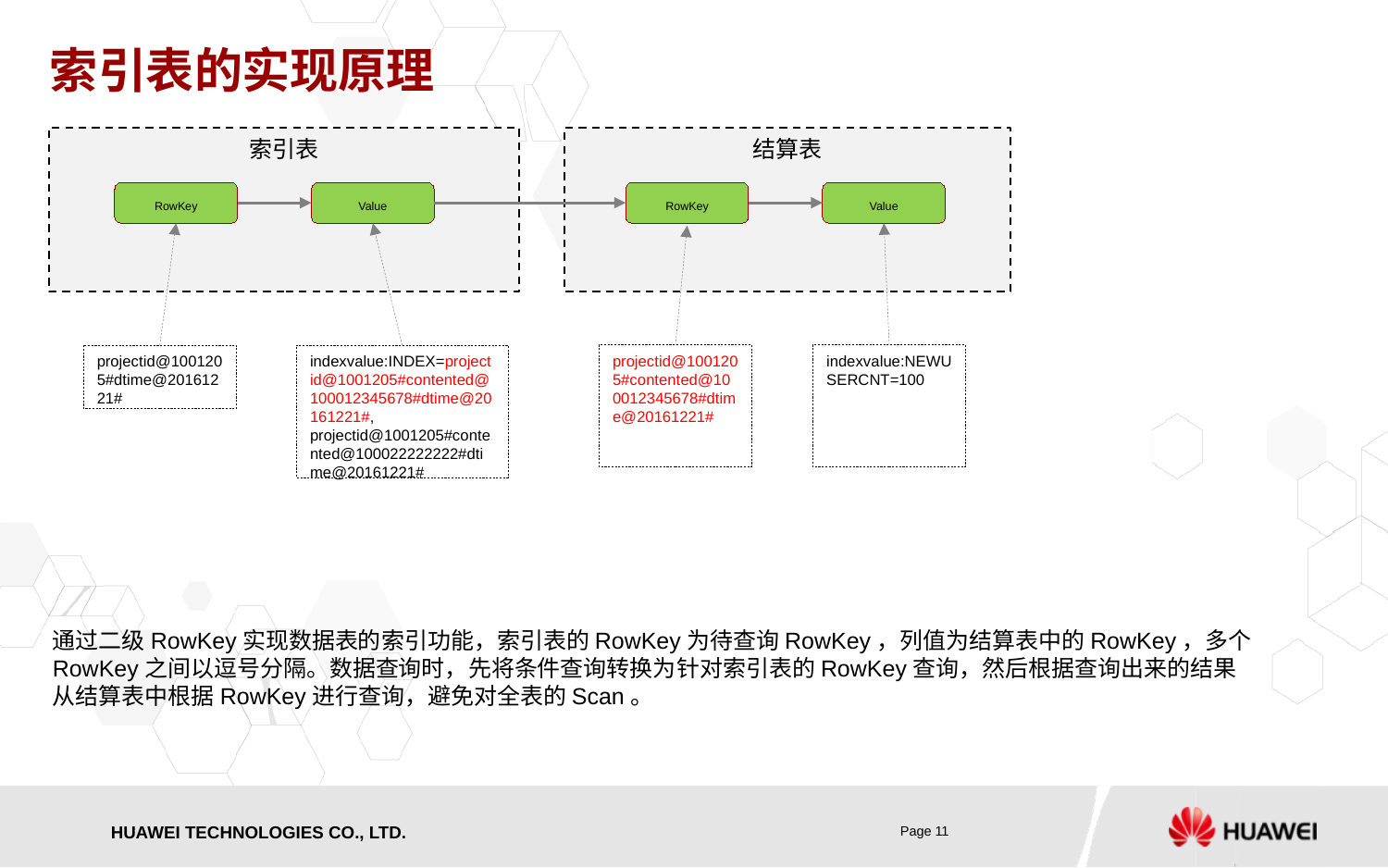

# 索引表的实现原理
索引表
结算表
RowKey
Value
RowKey
Value
indexvalue:NEWUSERCNT=100
projectid@1001205#contented@100012345678#dtime@20161221#
projectid@1001205#dtime@20161221#
indexvalue:INDEX=projectid@1001205#contented@100012345678#dtime@20161221#, projectid@1001205#contented@100022222222#dtime@20161221#

通过二级RowKey实现数据表的索引功能，索引表的RowKey为待查询RowKey，列值为结算表中的RowKey，多个
RowKey之间以逗号分隔。数据查询时，先将条件查询转换为针对索引表的RowKey查询，然后根据查询出来的结果
从结算表中根据RowKey进行查询，避免对全表的Scan。